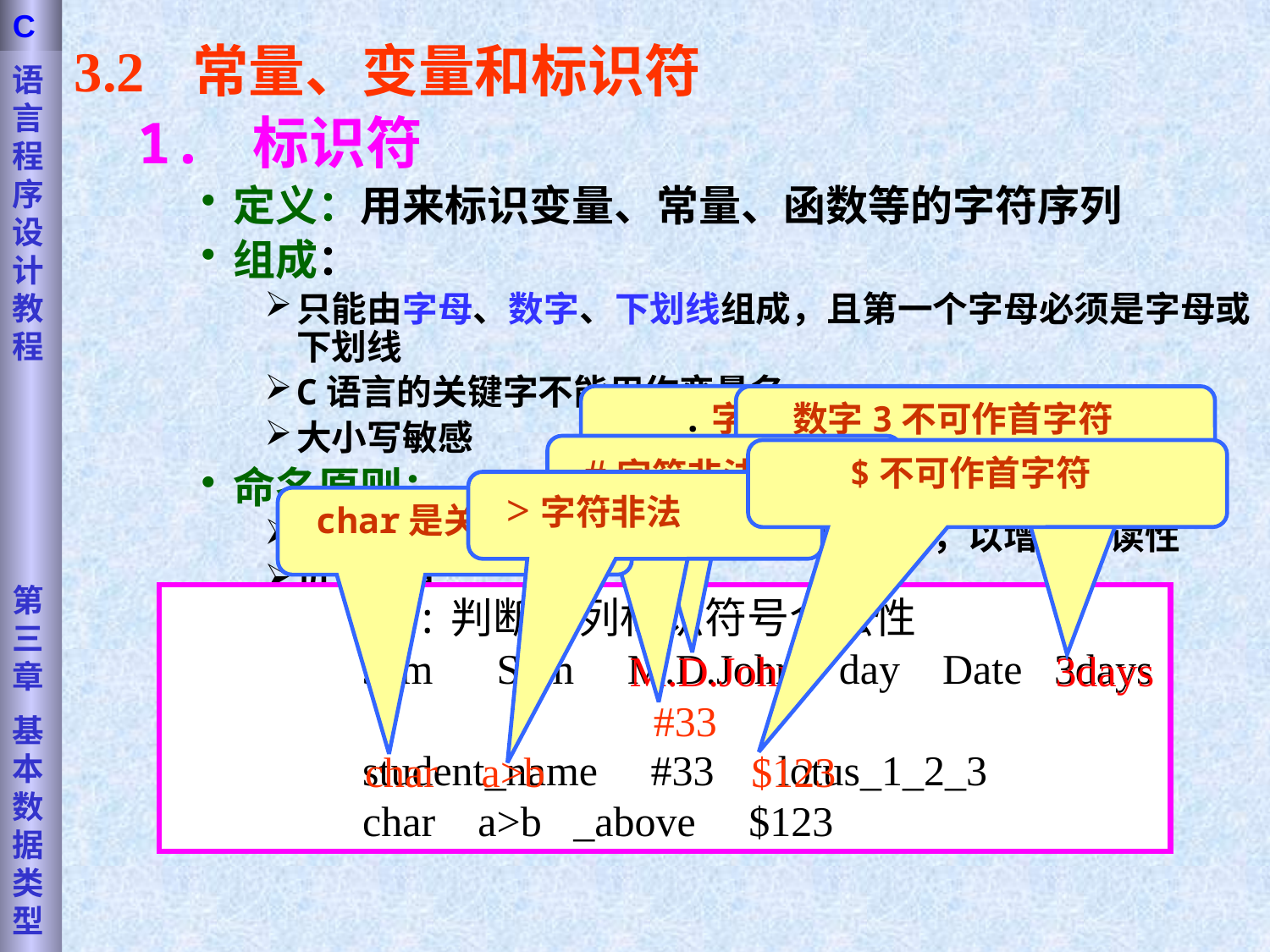

语言程序设计教程

第三章
基本数据类型
C
3.2 常量、变量和标识符
1. 标识符
定义：用来标识变量、常量、函数等的字符序列
组成：
只能由字母、数字、下划线组成，且第一个字母必须是字母或下划线
C语言的关键字不能用作变量名
大小写敏感
命名原则：
变量名和函数名中的英文字母一般用小写，以增加可读性
见名知意
不宜混淆  如l与I,  o与0
    .字符非法
    数字3不可作首字符
 #字符非法
    $不可作首字符
 >字符非法
 char是关键字
例:判断下列标识符号合法性
sum      Sum     M.D.John    day    Date   3days
student_name     #33      lotus_1_2_3
char    a>b   _above     $123
M.D.John
3days
#33
char
a>b
$123